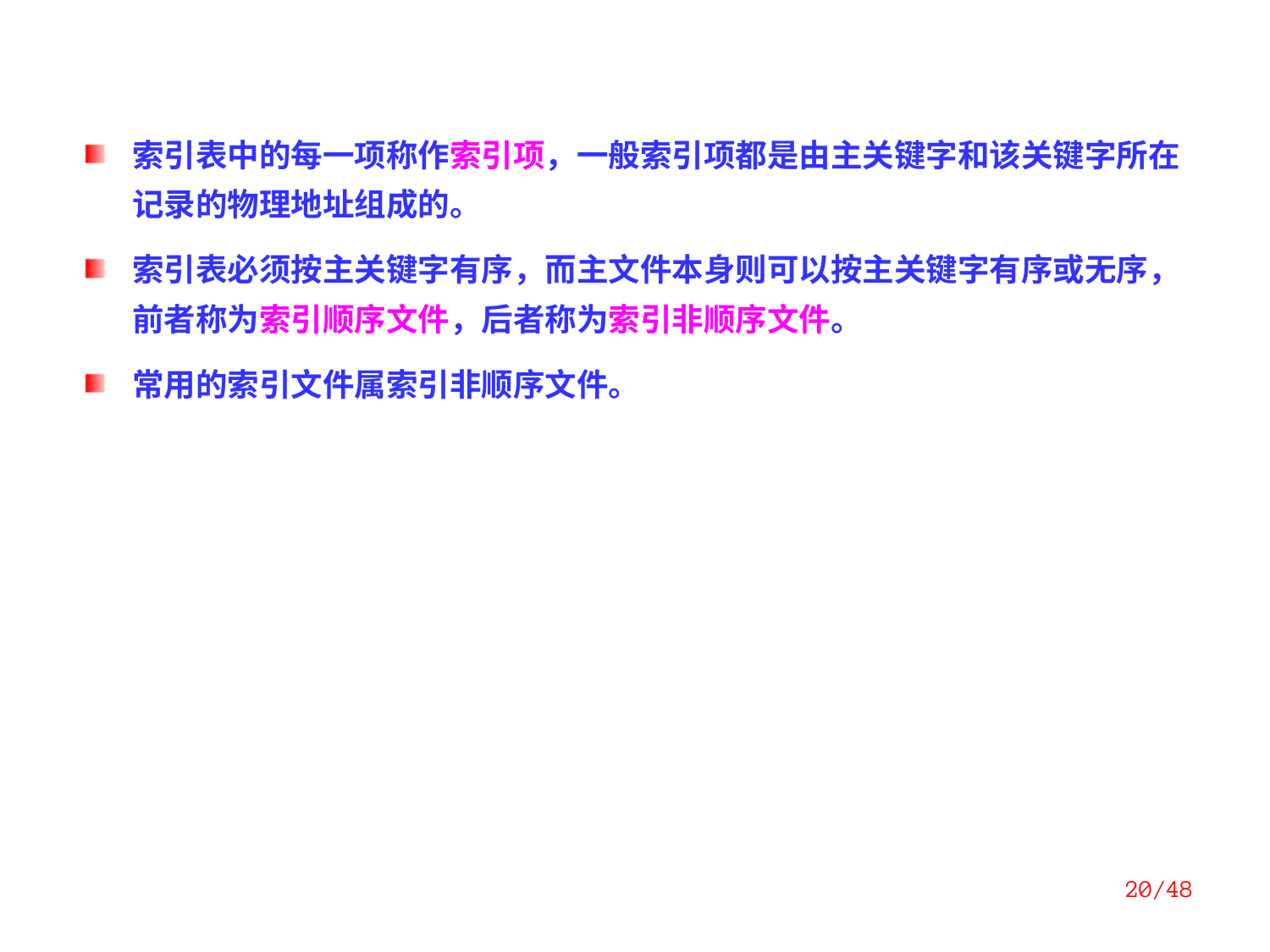

索引表中的每一项称作索引项，一般索引项都是由主关键字和该关键字所在记录的物理地址组成的。
索引表必须按主关键字有序，而主文件本身则可以按主关键字有序或无序，前者称为索引顺序文件，后者称为索引非顺序文件。
常用的索引文件属索引非顺序文件。
20/48